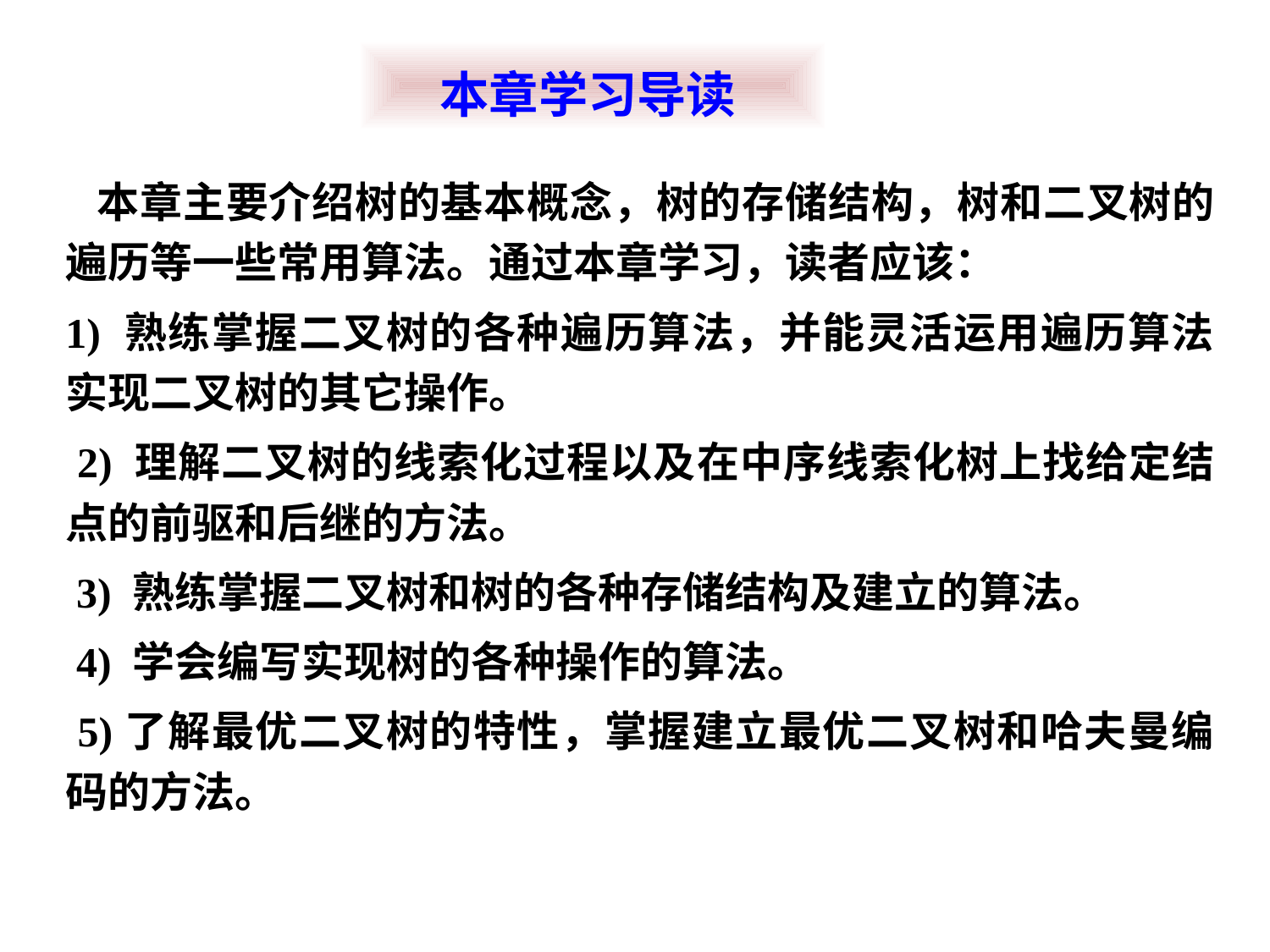

本章学习导读

  本章主要介绍树的基本概念，树的存储结构，树和二叉树的遍历等一些常用算法。通过本章学习，读者应该：
1) 熟练掌握二叉树的各种遍历算法，并能灵活运用遍历算法实现二叉树的其它操作。
 2) 理解二叉树的线索化过程以及在中序线索化树上找给定结点的前驱和后继的方法。
 3) 熟练掌握二叉树和树的各种存储结构及建立的算法。
 4) 学会编写实现树的各种操作的算法。
 5)了解最优二叉树的特性，掌握建立最优二叉树和哈夫曼编码的方法。